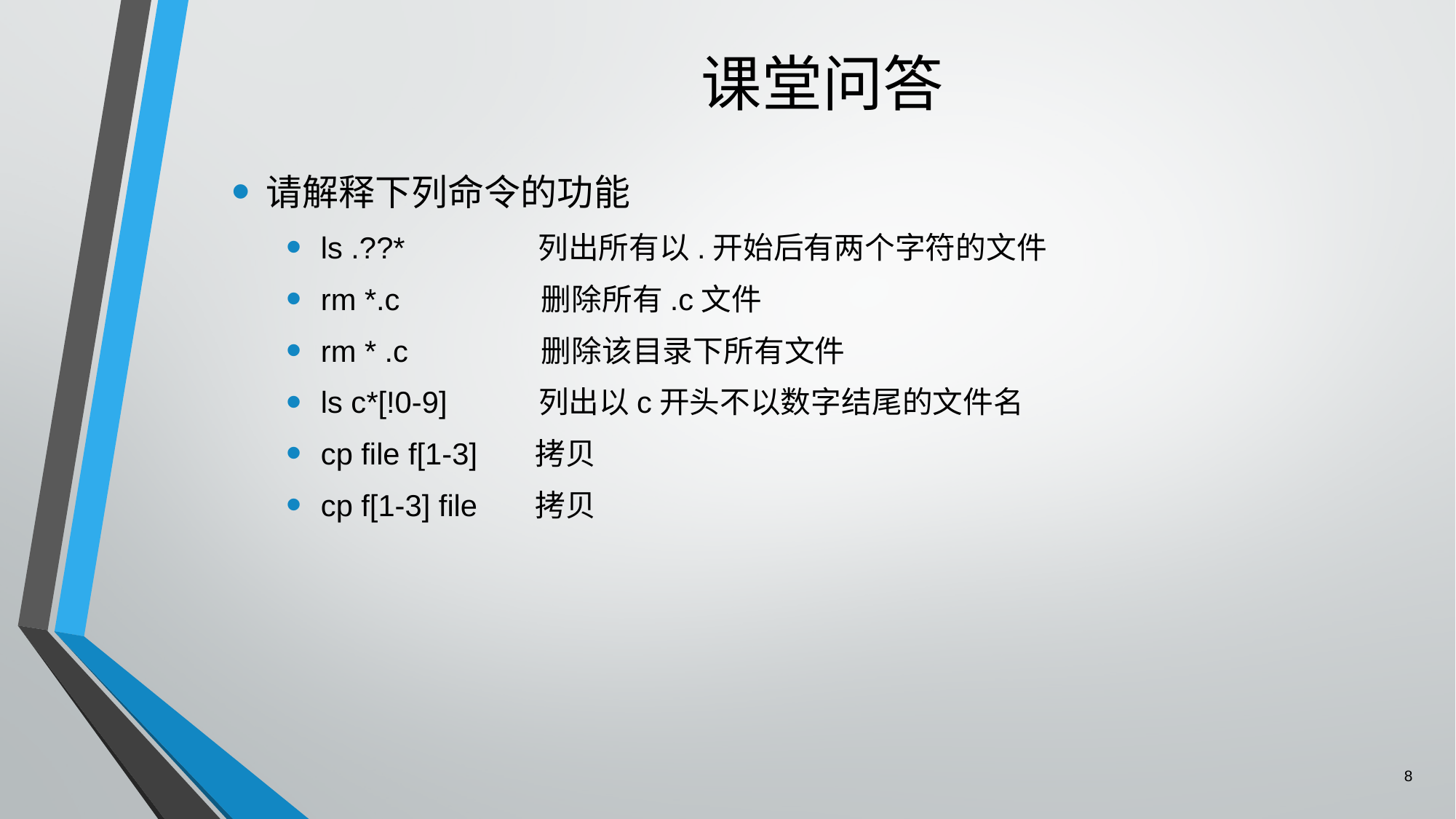

# 课堂问答
请解释下列命令的功能
ls .??*               列出所有以.开始后有两个字符的文件
rm *.c                删除所有.c文件
rm * .c               删除该目录下所有文件
ls c*[!0-9]          列出以c开头不以数字结尾的文件名
cp file f[1-3]      拷贝
cp f[1-3] file      拷贝
8